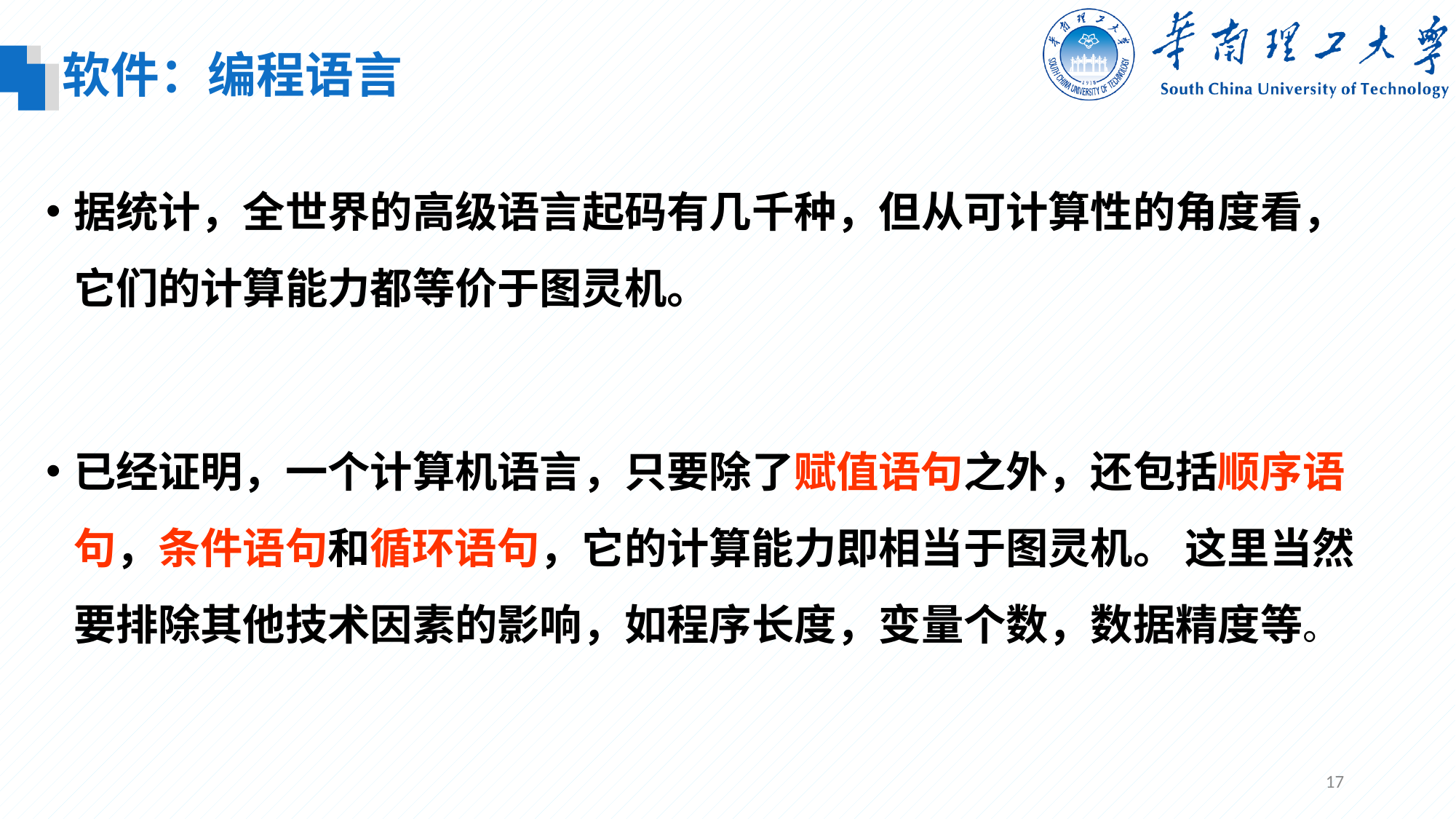

软件：编程语言
据统计，全世界的高级语言起码有几千种，但从可计算性的角度看，它们的计算能力都等价于图灵机。

已经证明，一个计算机语言，只要除了赋值语句之外，还包括顺序语句，条件语句和循环语句，它的计算能力即相当于图灵机。 这里当然要排除其他技术因素的影响，如程序长度，变量个数，数据精度等。

17